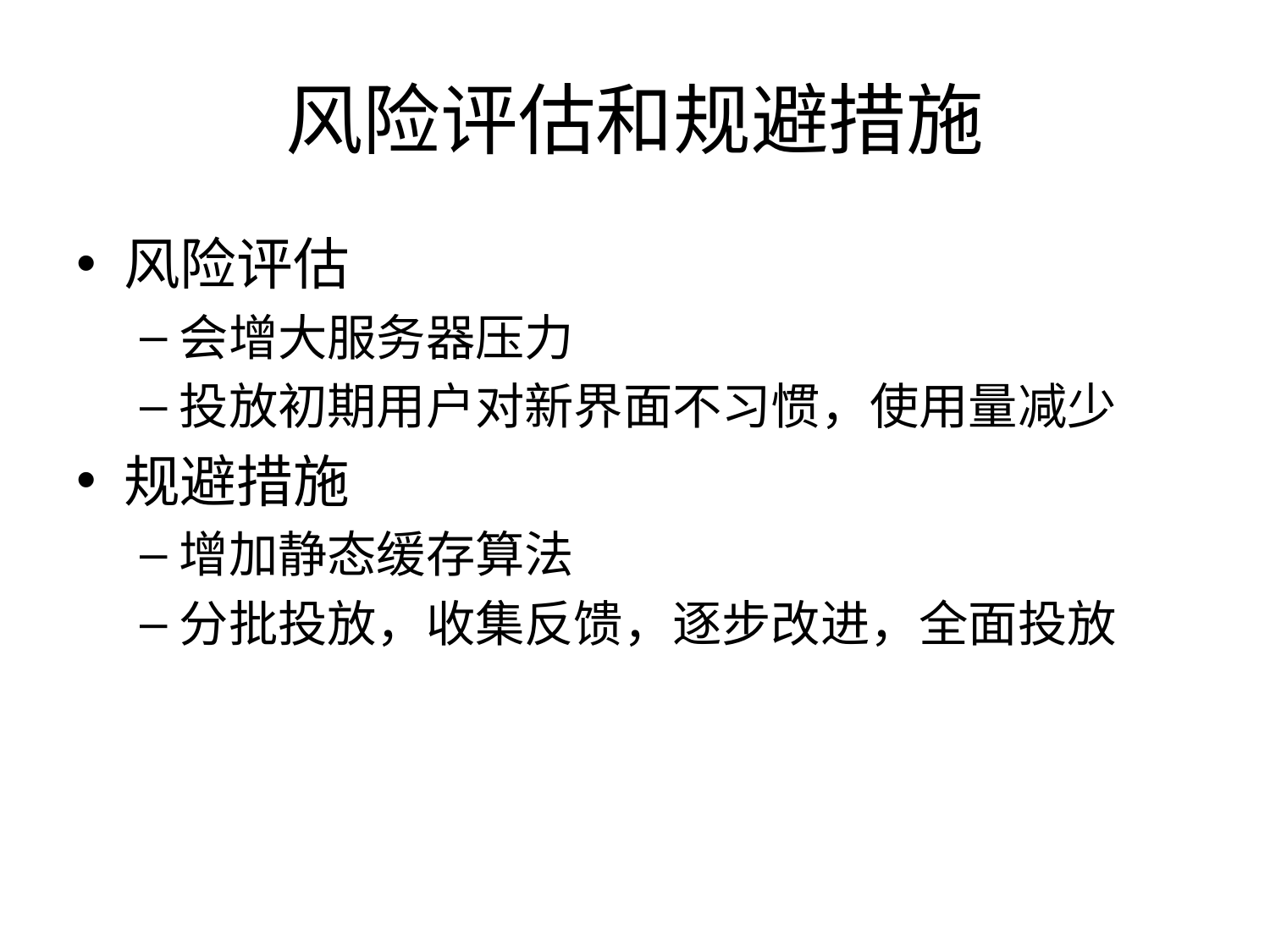

# 风险评估和规避措施
风险评估
会增大服务器压力
投放初期用户对新界面不习惯，使用量减少
规避措施
增加静态缓存算法
分批投放，收集反馈，逐步改进，全面投放